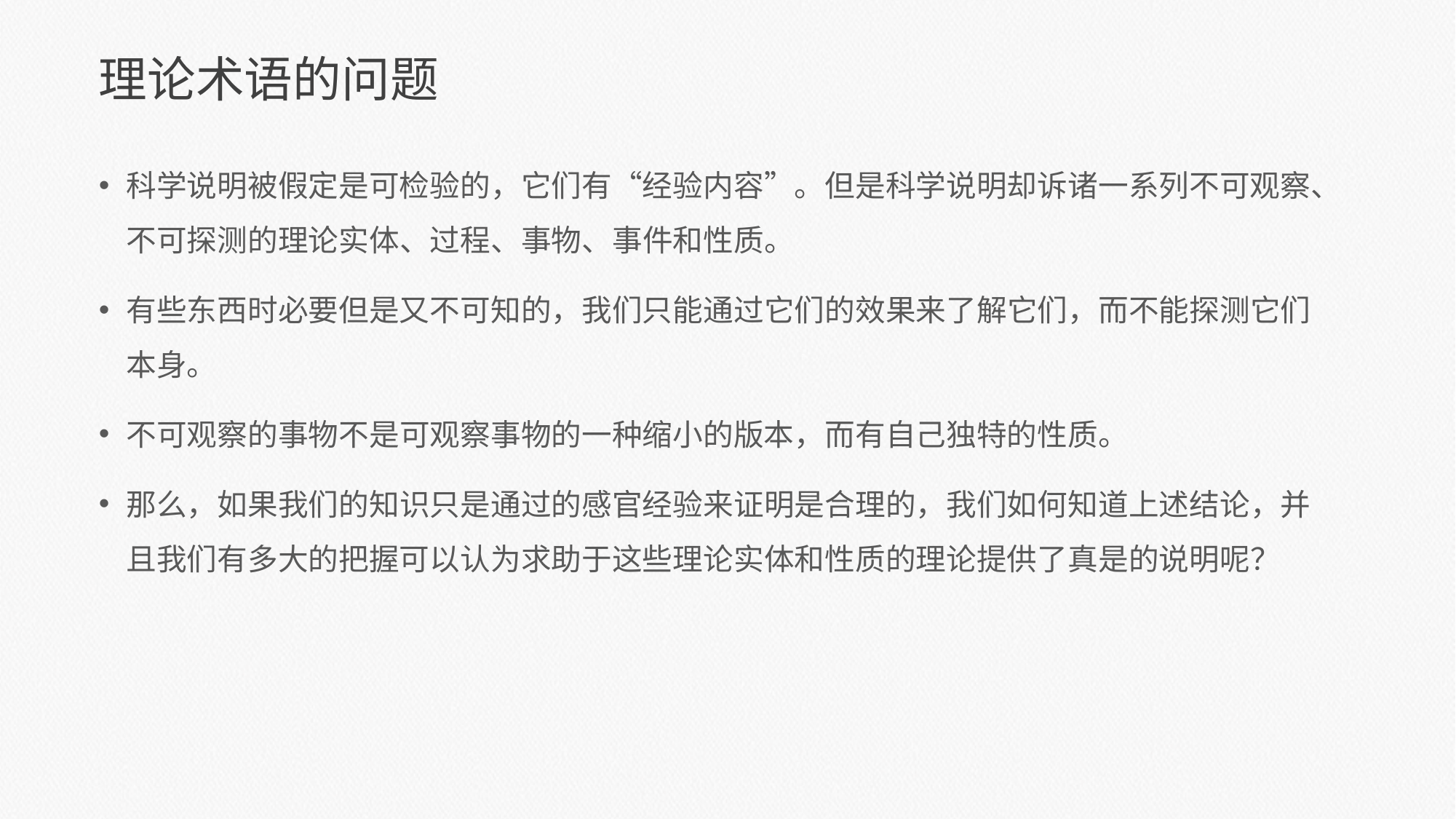

理论术语的问题
科学说明被假定是可检验的，它们有“经验内容”。但是科学说明却诉诸一系列不可观察、不可探测的理论实体、过程、事物、事件和性质。
有些东西时必要但是又不可知的，我们只能通过它们的效果来了解它们，而不能探测它们本身。
不可观察的事物不是可观察事物的一种缩小的版本，而有自己独特的性质。
那么，如果我们的知识只是通过的感官经验来证明是合理的，我们如何知道上述结论，并且我们有多大的把握可以认为求助于这些理论实体和性质的理论提供了真是的说明呢？